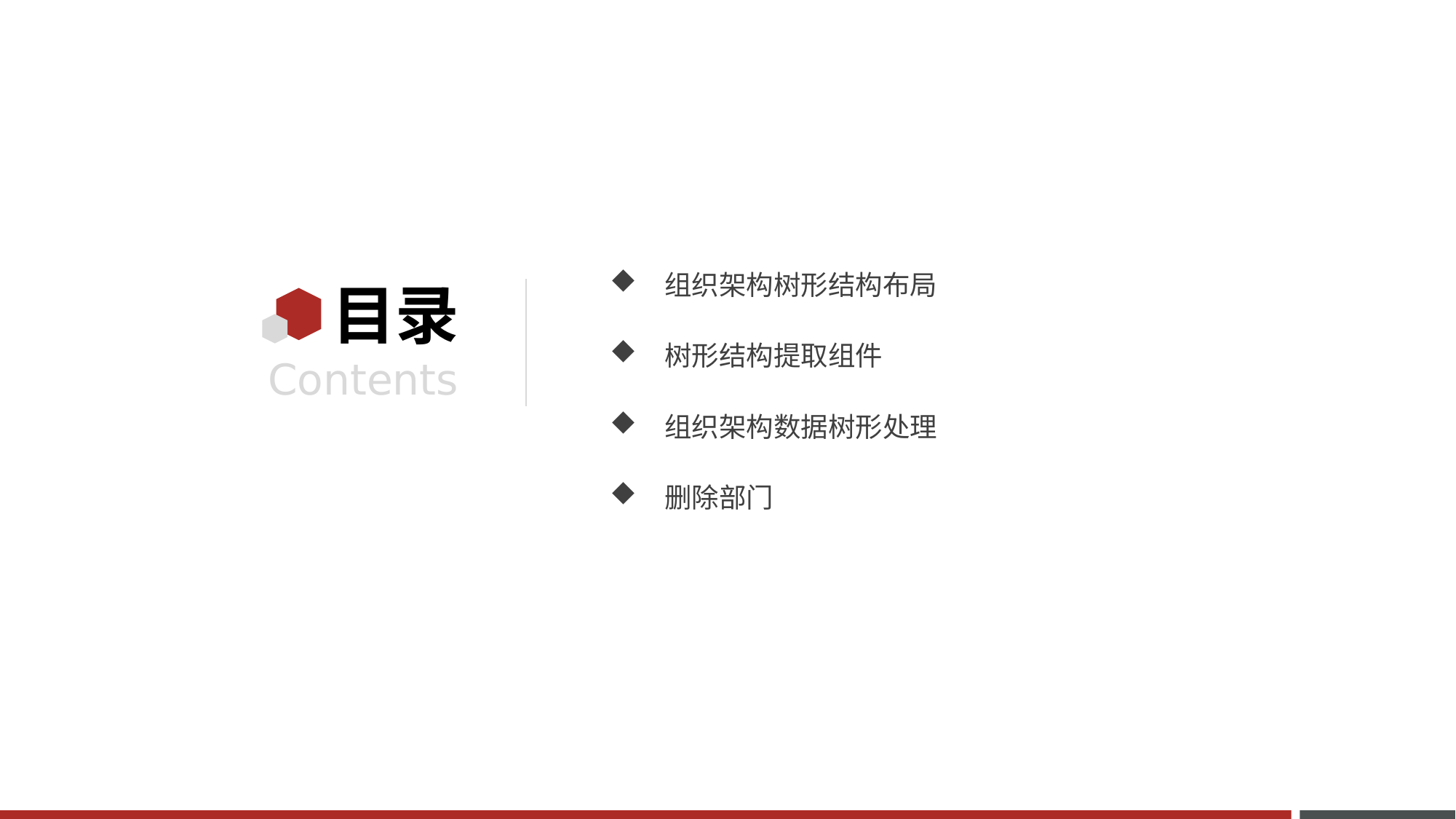

组织架构树形结构布局
树形结构提取组件
组织架构数据树形处理
删除部门